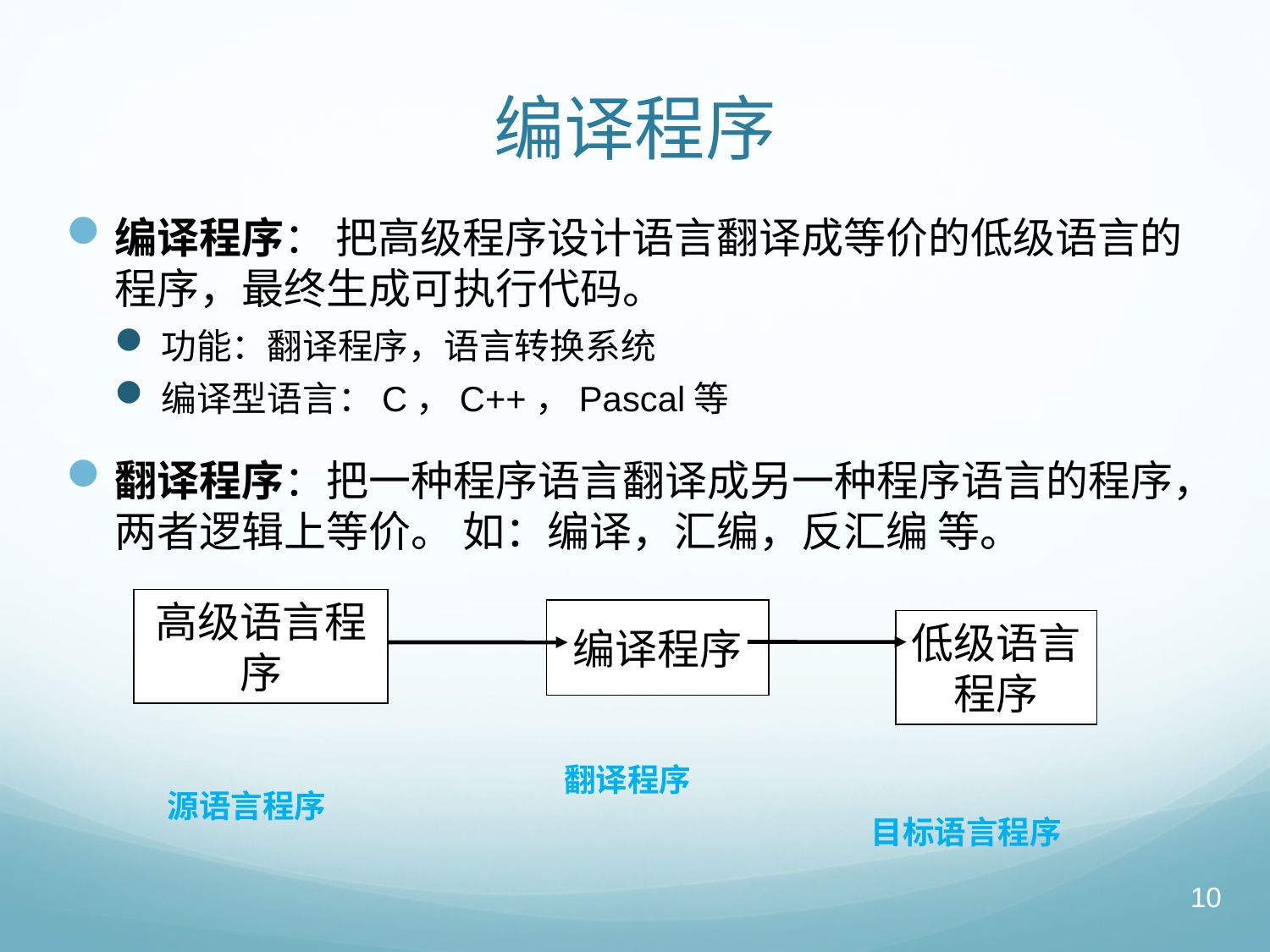

# 编译程序
编译程序： 把高级程序设计语言翻译成等价的低级语言的程序，最终生成可执行代码。
功能：翻译程序，语言转换系统
编译型语言：C，C++，Pascal等
翻译程序：把一种程序语言翻译成另一种程序语言的程序，两者逻辑上等价。 如：编译，汇编，反汇编 等。

高级语言程序
编译程序
低级语言程序

源语言程序
翻译程序
目标语言程序
10